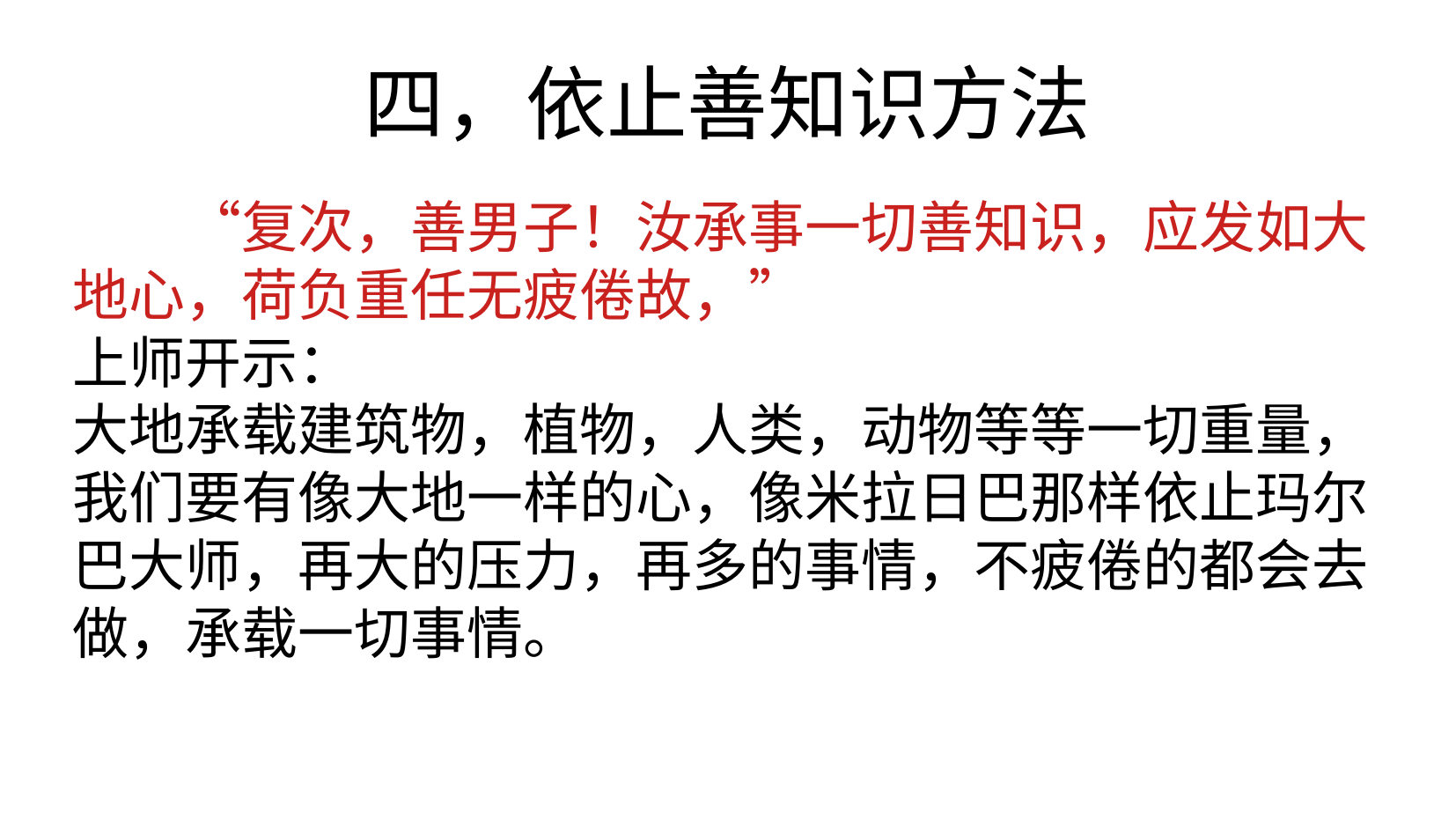

四，依止善知识方法
　　“复次，善男子！汝承事一切善知识，应发如大地心，荷负重任无疲倦故，”
上师开示：
大地承载建筑物，植物，人类，动物等等一切重量，我们要有像大地一样的心，像米拉日巴那样依止玛尔巴大师，再大的压力，再多的事情，不疲倦的都会去做，承载一切事情。